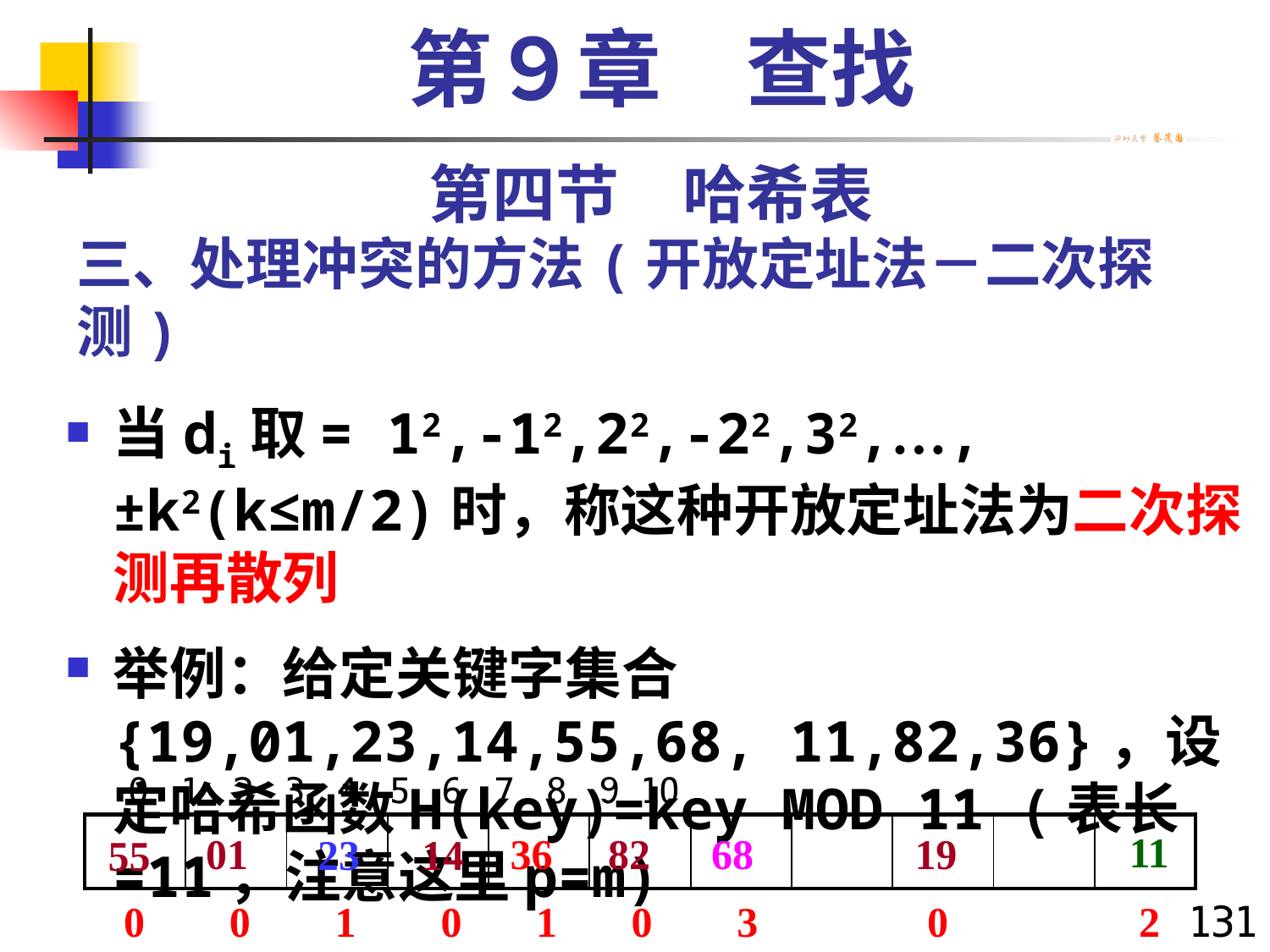

第９章　查找
第四节　哈希表
# 三、处理冲突的方法(开放定址法－二次探测)
当di取= 12,-12,22,-22,32,…,±k2(k≤m/2)时，称这种开放定址法为二次探测再散列
举例：给定关键字集合{19,01,23,14,55,68, 11,82,36}，设定哈希函数H(key)=key MOD 11 (表长=11，注意这里p=m)
0   1   2   3   4   5   6   7   8   9  10
|  |  |  |  |  |  |  |  |  |  |  |
| --- | --- | --- | --- | --- | --- | --- | --- | --- | --- | --- |
11
01
36
82
68
19
23
14
55
0        0        1        0       1       0        3                0                  2
131